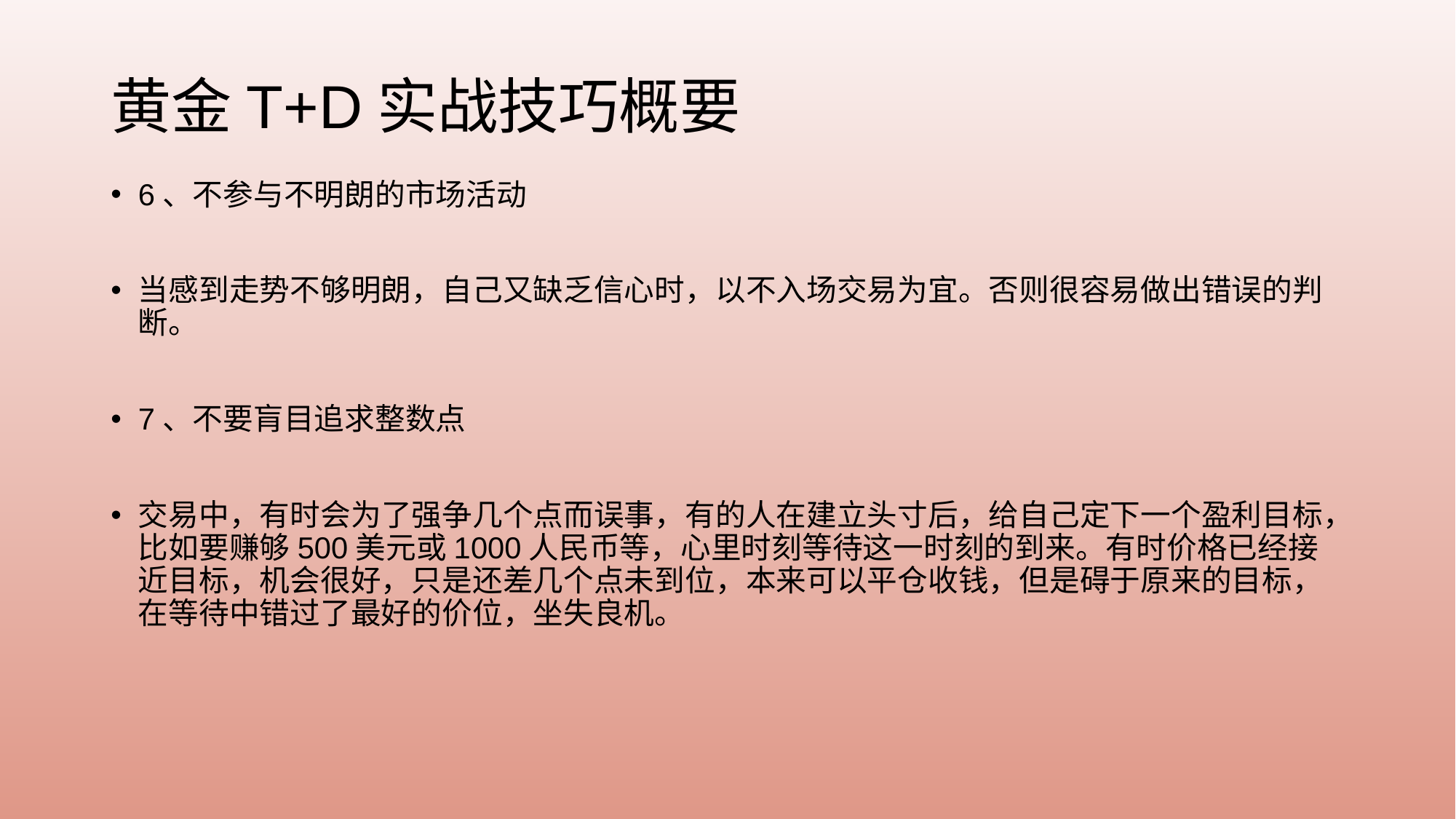

# 黄金T+D实战技巧概要
6、不参与不明朗的市场活动

当感到走势不够明朗，自己又缺乏信心时，以不入场交易为宜。否则很容易做出错误的判断。

7、不要肓目追求整数点

交易中，有时会为了强争几个点而误事，有的人在建立头寸后，给自己定下一个盈利目标，比如要赚够500美元或1000人民币等，心里时刻等待这一时刻的到来。有时价格已经接近目标，机会很好，只是还差几个点未到位，本来可以平仓收钱，但是碍于原来的目标，在等待中错过了最好的价位，坐失良机。